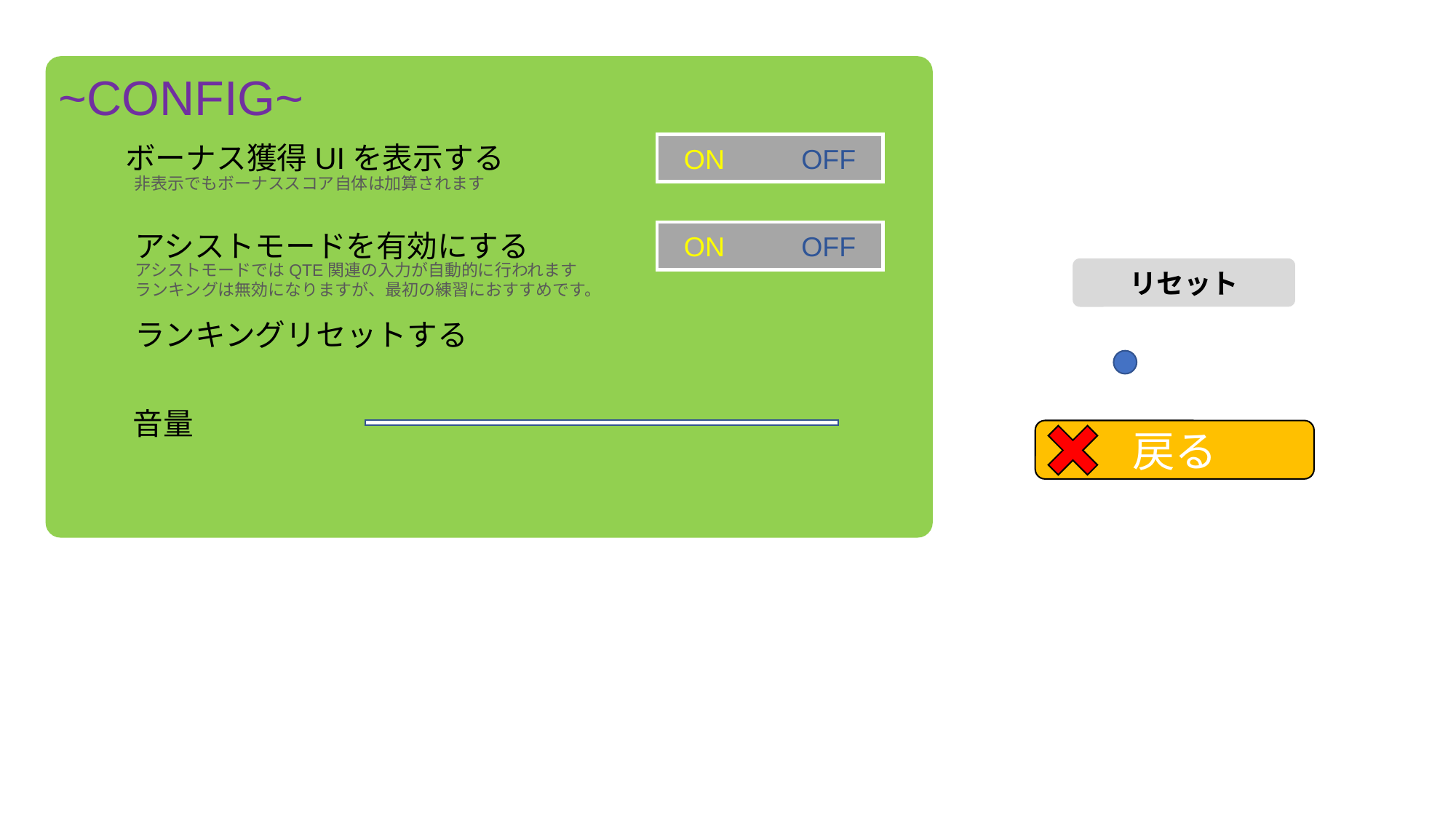

~CONFIG~
ボーナス獲得UIを表示する
ON          OFF

非表示でもボーナススコア自体は加算されます
アシストモードを有効にする
ON          OFF
アシストモードではQTE関連の入力が自動的に行われます
ランキングは無効になりますが、最初の練習におすすめです。
リセット
ランキングリセットする

音量

戻る